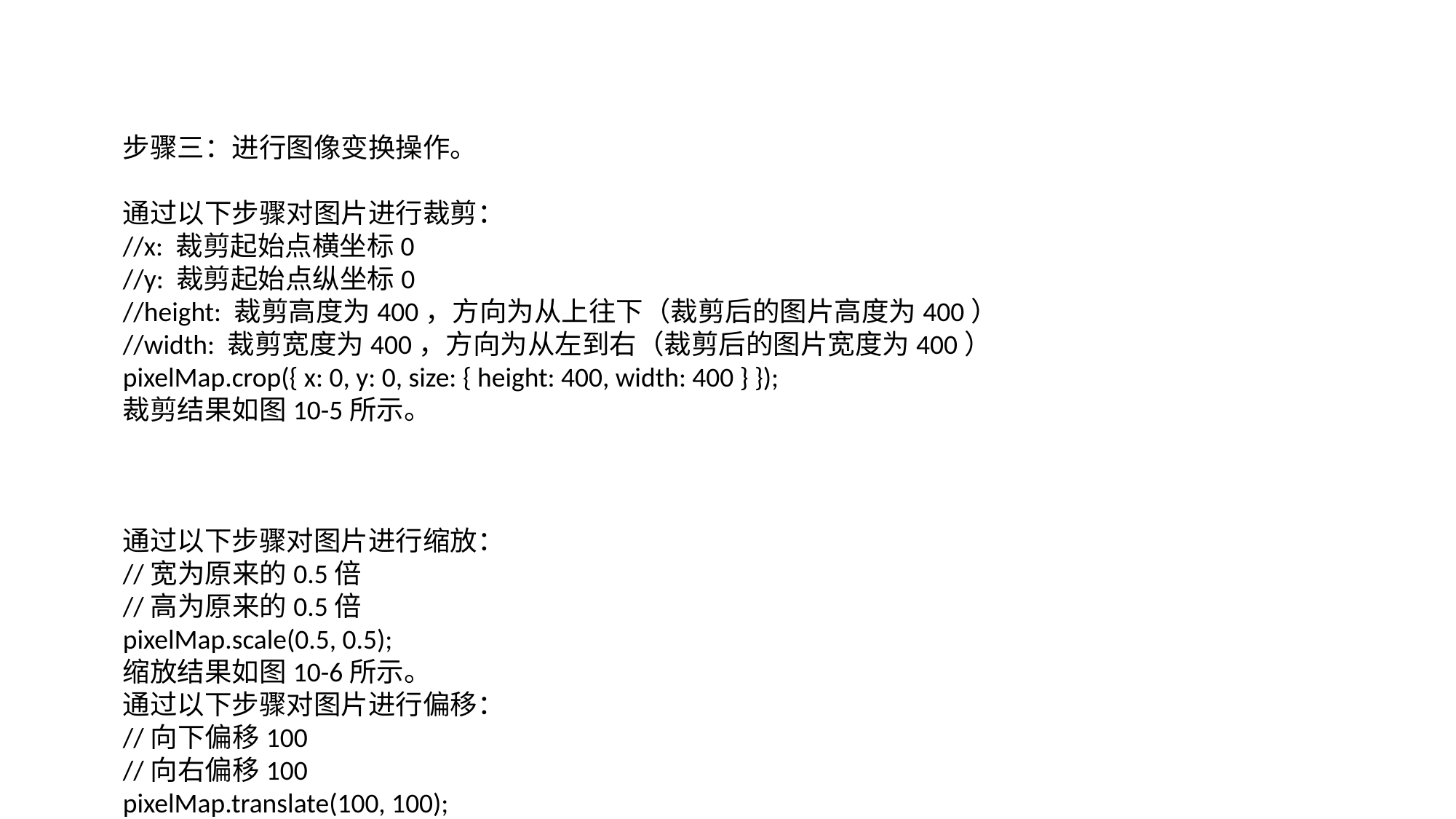

步骤三：进行图像变换操作。

通过以下步骤对图片进行裁剪：
//x: 裁剪起始点横坐标0
//y: 裁剪起始点纵坐标0
//height: 裁剪高度为400，方向为从上往下（裁剪后的图片高度为400）
//width: 裁剪宽度为400，方向为从左到右（裁剪后的图片宽度为400）
pixelMap.crop({ x: 0, y: 0, size: { height: 400, width: 400 } });
裁剪结果如图10-5所示。

通过以下步骤对图片进行缩放：
//宽为原来的0.5倍
//高为原来的0.5倍
pixelMap.scale(0.5, 0.5);
缩放结果如图10-6所示。
通过以下步骤对图片进行偏移：
//向下偏移100
//向右偏移100
pixelMap.translate(100, 100);
偏移结果如图10-7所示。

	图10-6  图片缩放后的效果	图10-7  图片偏移后的效果
通过以下步骤对图片进行旋转：
//顺时针旋转90°
pixelMap.rotate(90);
旋转结果如图10-8所示。
通过以下步骤对图片进行垂直翻转：
//垂直翻转
pixelMap.flip(false, true);
翻转结果如图10-9所示。

	图10-8  图片旋转后的效果	图10-9  图片垂直翻转后的效果
通过以下步骤对图片进行水平翻转：
//水平翻转
pixelMap.flip(true, false);
翻转结果如图10-10所示。
通过以下步骤对图片设置透明度：
//透明度为0.5
pixelMap.opacity(0.5);
设置透明度后的结果如图10-11所示。

	图10-10  图片水平翻转后的效果	图10-11  图片设置透明度后的效果